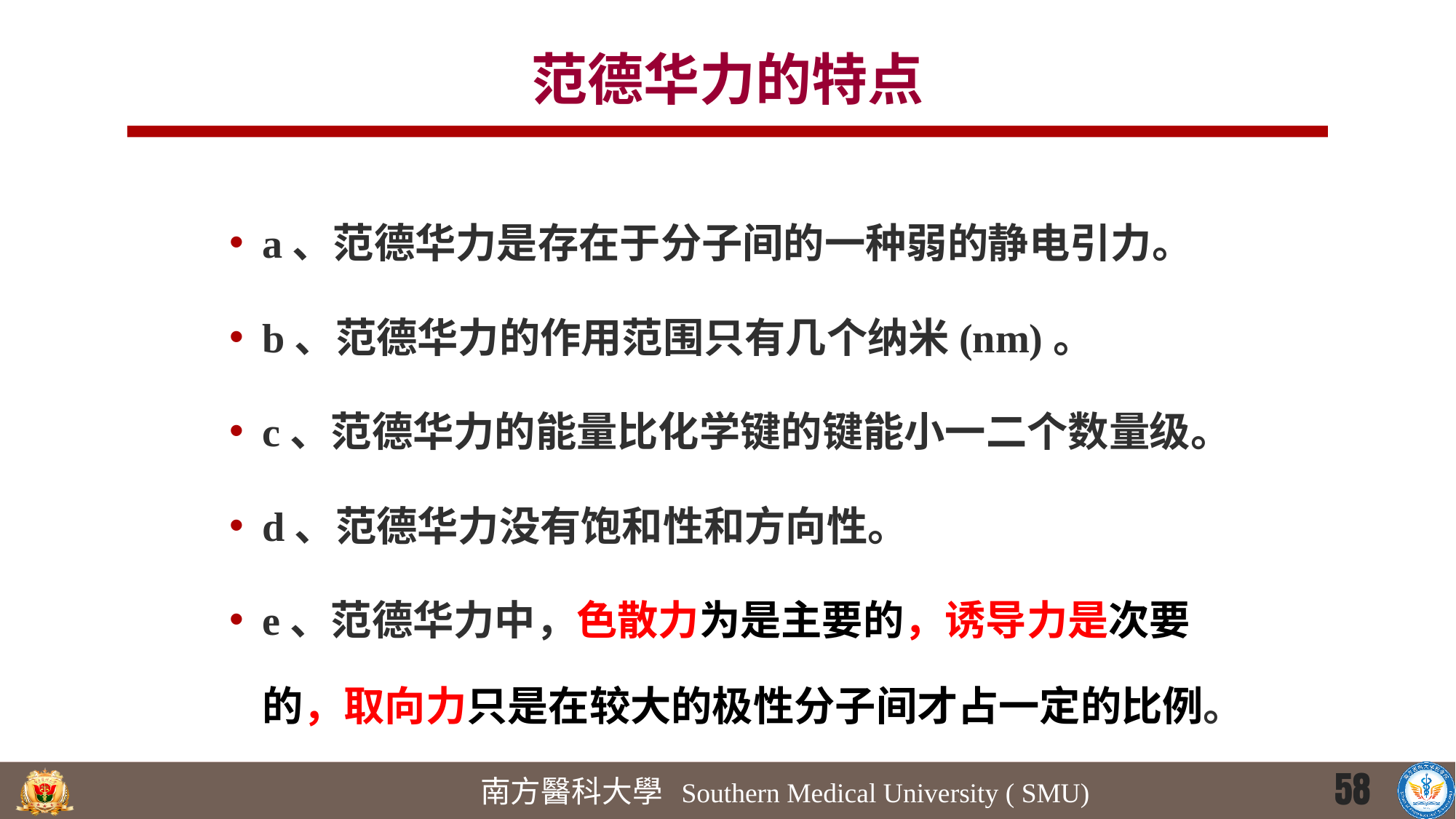

# 范德华力的特点
a、范德华力是存在于分子间的一种弱的静电引力。
b、范德华力的作用范围只有几个纳米(nm)。
c、范德华力的能量比化学键的键能小一二个数量级。
d、范德华力没有饱和性和方向性。
e、范德华力中，色散力为是主要的，诱导力是次要的，取向力只是在较大的极性分子间才占一定的比例。
58